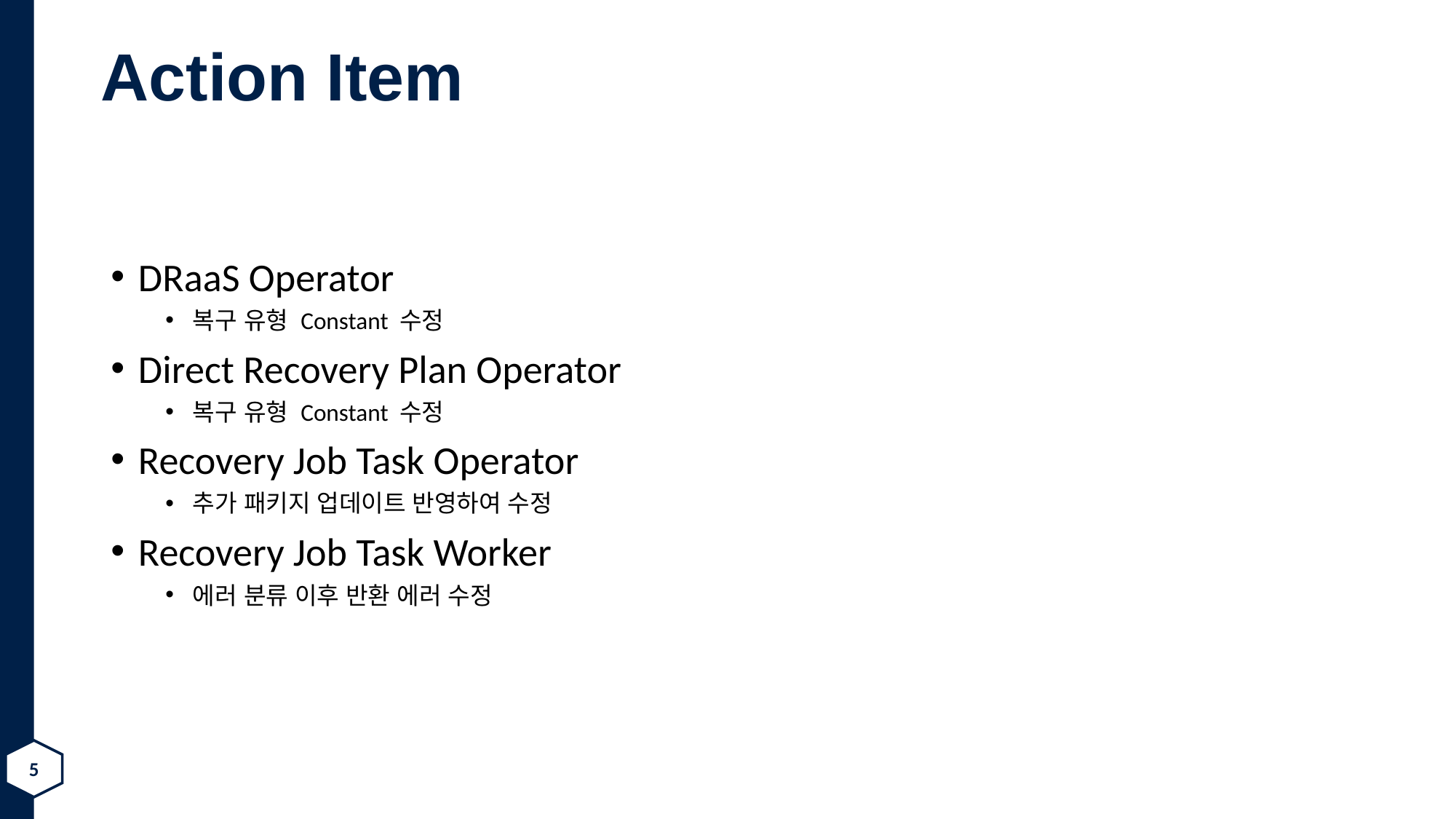

# Action Item
DRaaS Operator
복구 유형 Constant 수정
Direct Recovery Plan Operator
복구 유형 Constant 수정
Recovery Job Task Operator
추가 패키지 업데이트 반영하여 수정
Recovery Job Task Worker
에러 분류 이후 반환 에러 수정